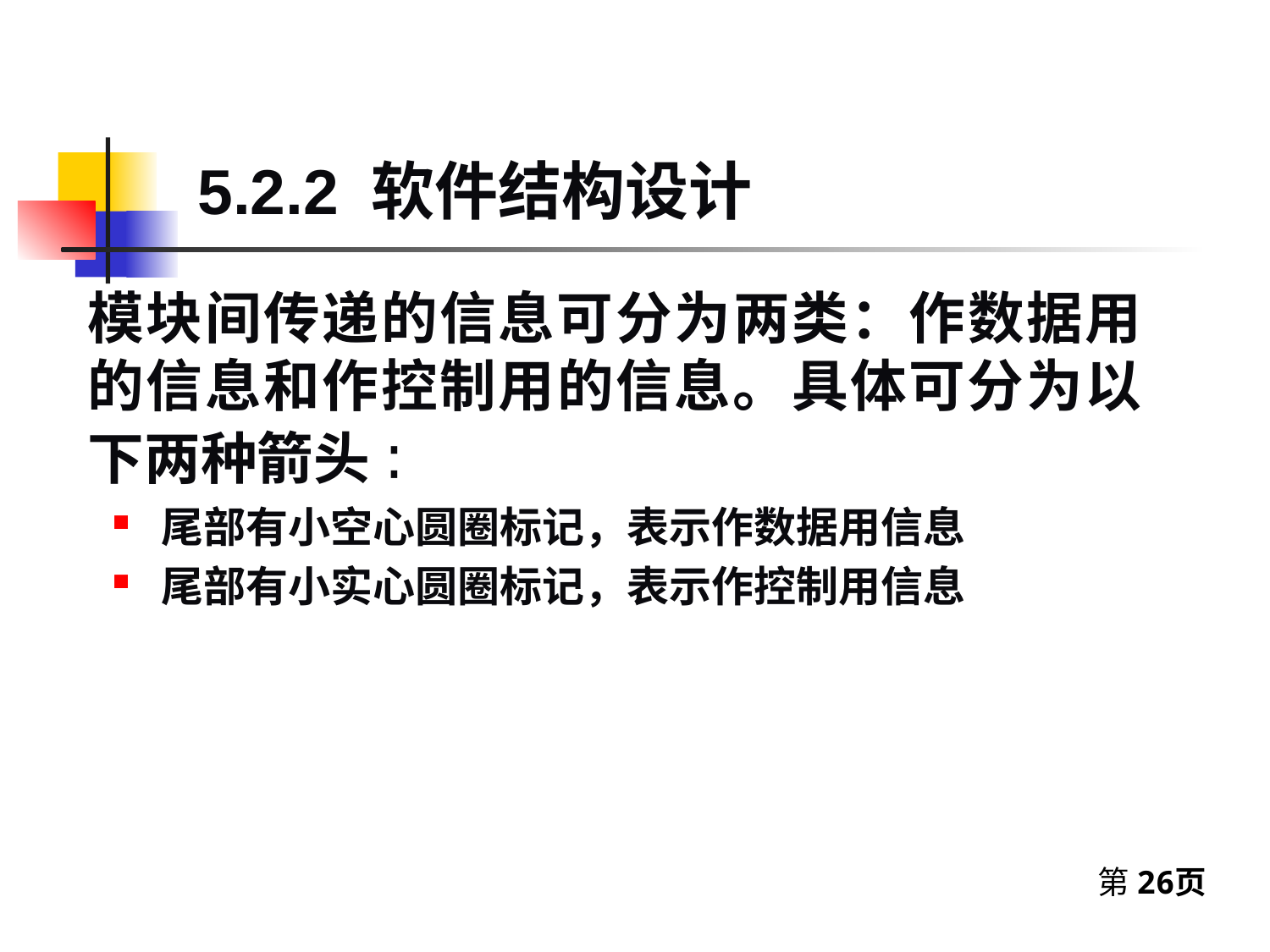

5.2.2 软件结构设计
模块间传递的信息可分为两类：作数据用的信息和作控制用的信息。具体可分为以下两种箭头:
尾部有小空心圆圈标记，表示作数据用信息
尾部有小实心圆圈标记，表示作控制用信息